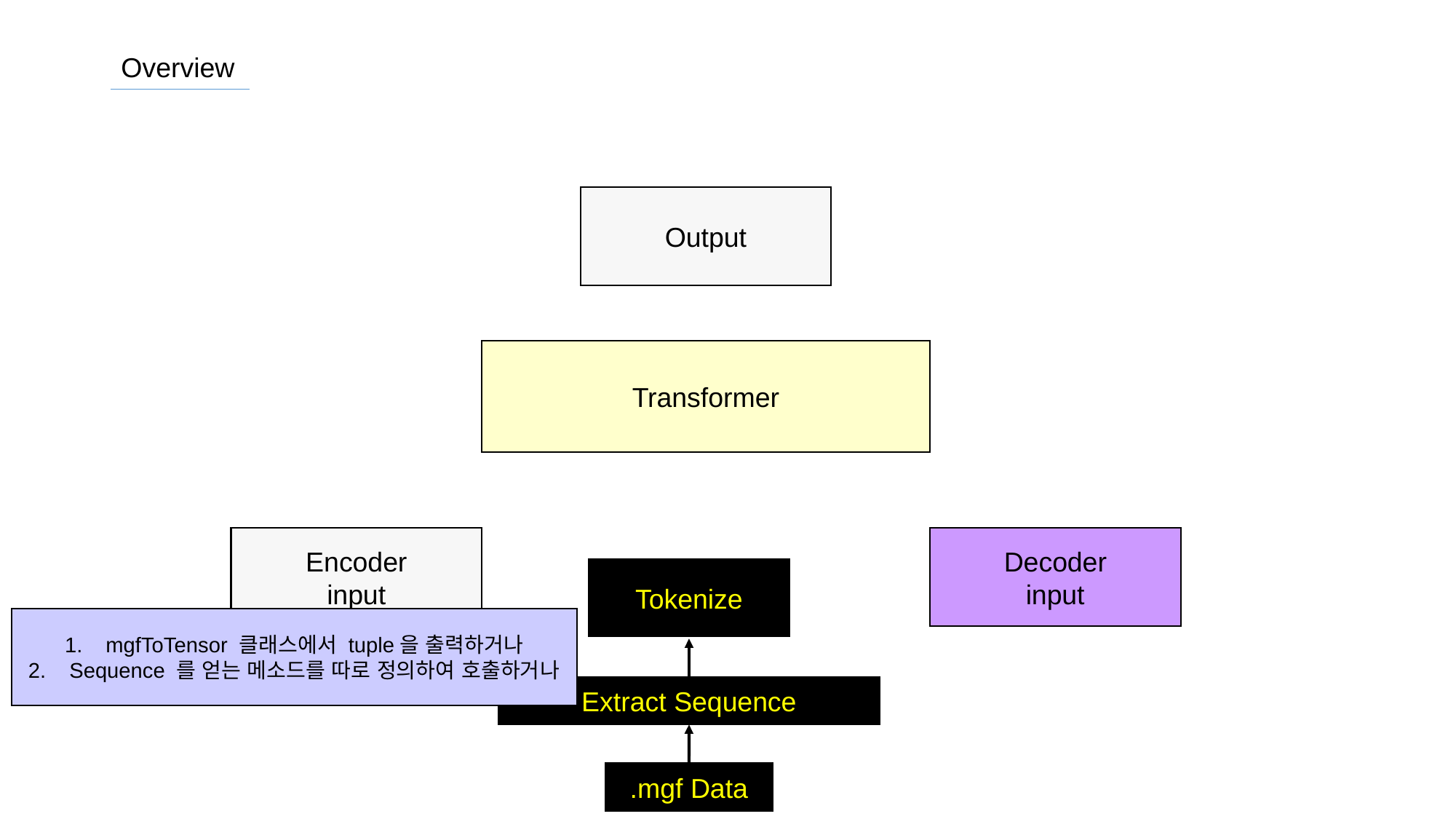

Overview
Output
Transformer
Encoder
input
Decoder
input
Tokenize
mgfToTensor 클래스에서 tuple을 출력하거나
Sequence 를 얻는 메소드를 따로 정의하여 호출하거나
Extract Sequence
.mgf Data